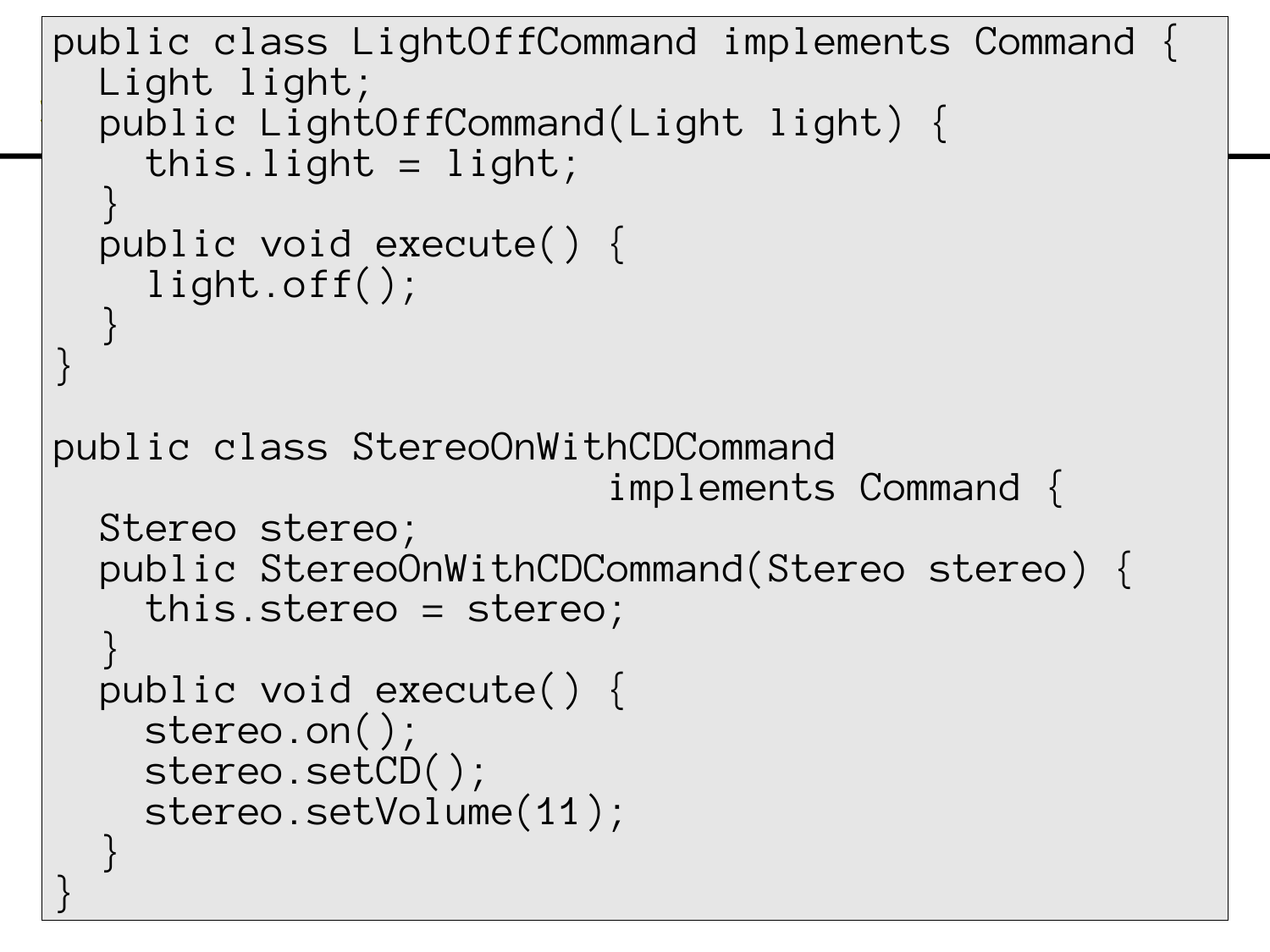

public class LightOffCommand implements Command {
  Light light;
  public LightOffCommand(Light light) {
    this.light = light;
  }
  public void execute() {
    light.off();
  }
}

public class StereoOnWithCDCommand
                        implements Command {
  Stereo stereo;
  public StereoOnWithCDCommand(Stereo stereo) {
    this.stereo = stereo;
  }
  public void execute() {
    stereo.on();
    stereo.setCD();
    stereo.setVolume(11);
  }
}
# 커맨드 클래스